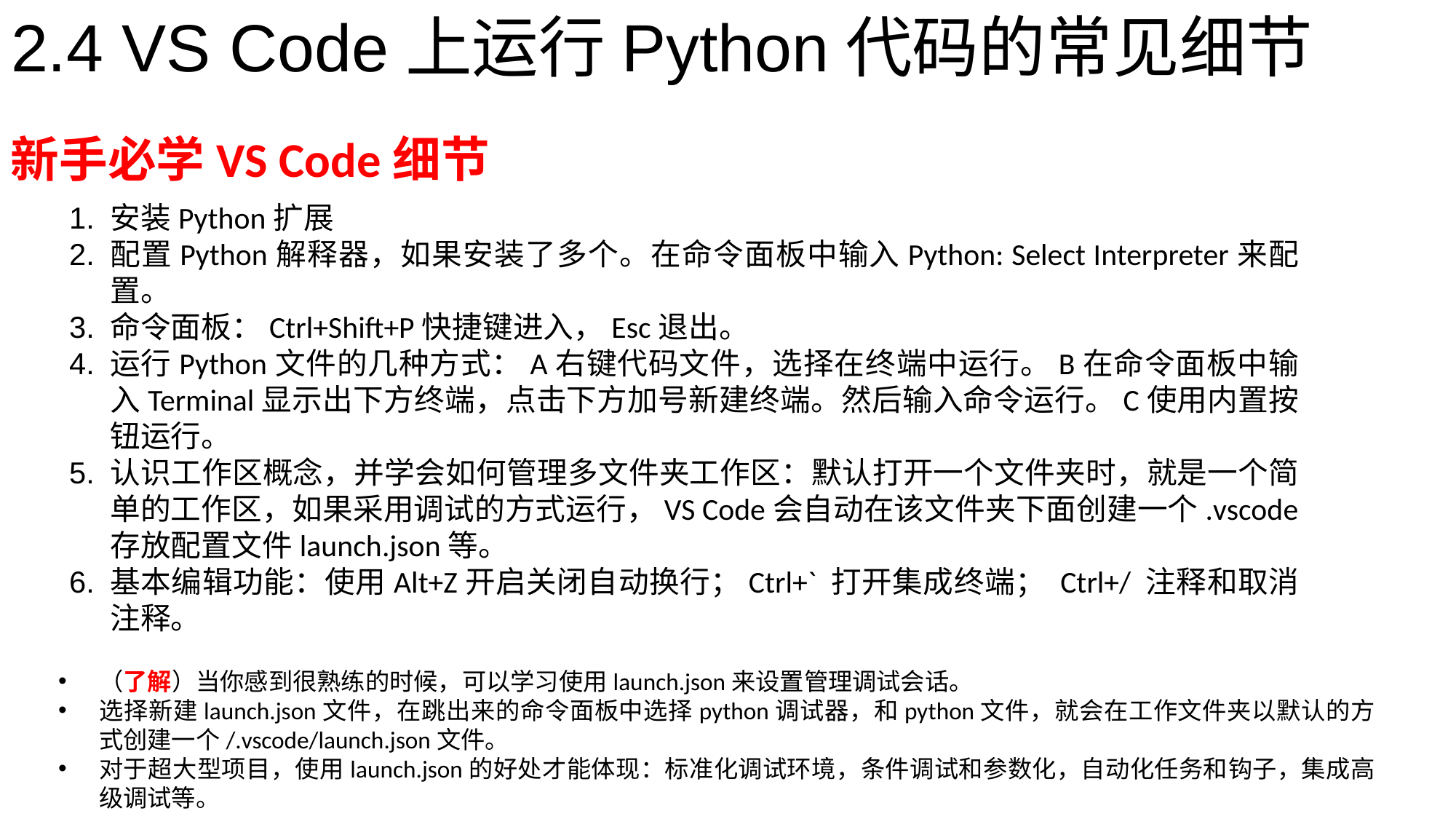

# 2.4 VS Code上运行Python代码的常见细节
新手必学VS Code细节
安装Python扩展
配置Python解释器，如果安装了多个。在命令面板中输入Python: Select Interpreter来配置。
命令面板：Ctrl+Shift+P快捷键进入，Esc退出。
运行Python文件的几种方式：A右键代码文件，选择在终端中运行。B在命令面板中输入Terminal显示出下方终端，点击下方加号新建终端。然后输入命令运行。C使用内置按钮运行。
认识工作区概念，并学会如何管理多文件夹工作区：默认打开一个文件夹时，就是一个简单的工作区，如果采用调试的方式运行，VS Code会自动在该文件夹下面创建一个.vscode存放配置文件launch.json等。
基本编辑功能：使用Alt+Z开启关闭自动换行；Ctrl+` 打开集成终端； Ctrl+/ 注释和取消注释。
（了解）当你感到很熟练的时候，可以学习使用launch.json来设置管理调试会话。
选择新建launch.json文件，在跳出来的命令面板中选择python调试器，和python文件，就会在工作文件夹以默认的方式创建一个/.vscode/launch.json文件。
对于超大型项目，使用launch.json的好处才能体现：标准化调试环境，条件调试和参数化，自动化任务和钩子，集成高级调试等。